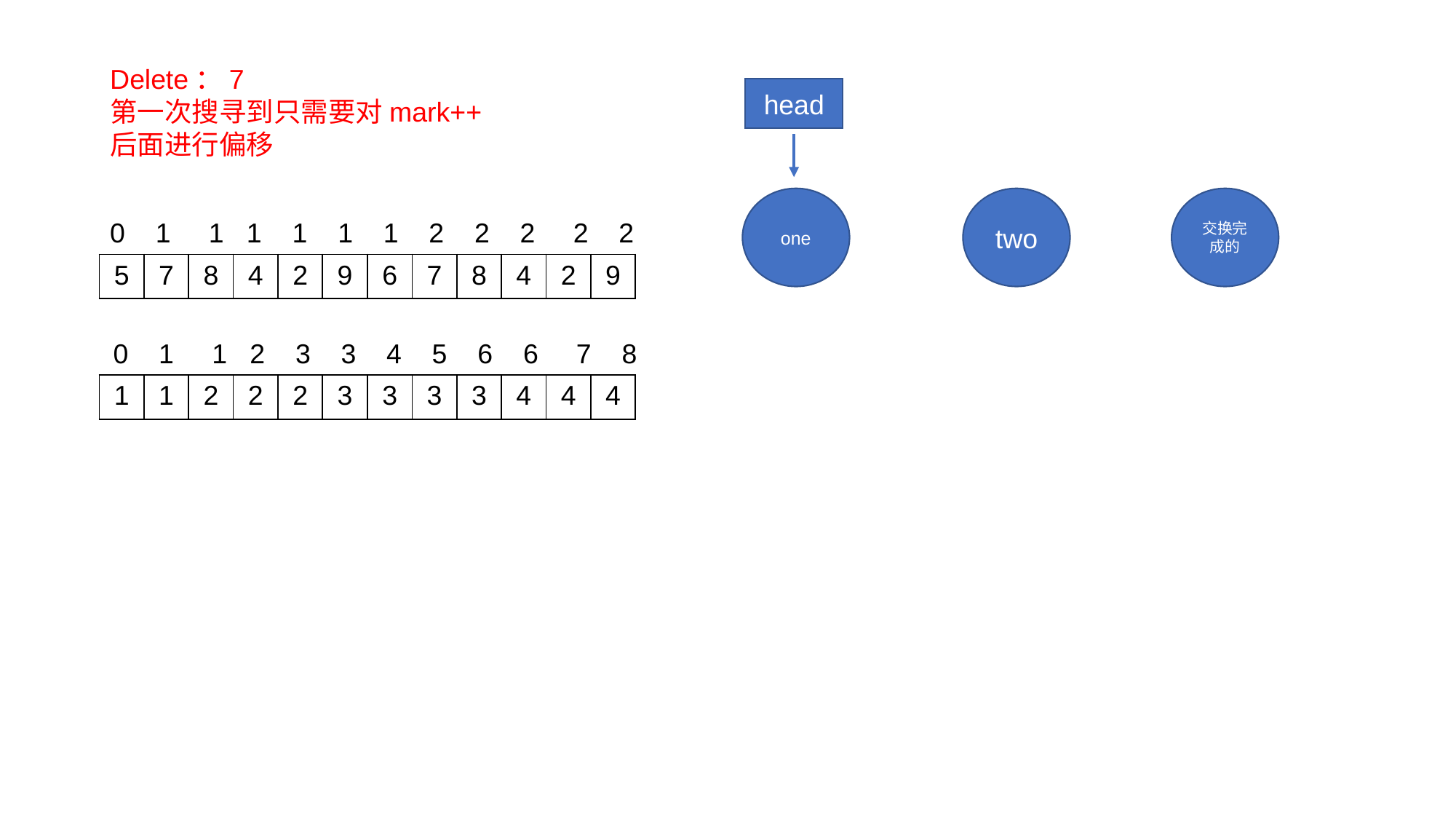

Delete：7
第一次搜寻到只需要对mark++
后面进行偏移
head
#
one
two
交换完成的
0    1     1   1    1    1    1    2    2    2     2    2
| 5 | 7 | 8 | 4 | 2 | 9 |
| --- | --- | --- | --- | --- | --- |
| 6 | 7 | 8 | 4 | 2 | 9 |
| --- | --- | --- | --- | --- | --- |
0    1     1   2    3    3    4    5    6    6     7    8
| 1 | 1 | 2 | 2 | 2 | 3 |
| --- | --- | --- | --- | --- | --- |
| 3 | 3 | 3 | 4 | 4 | 4 |
| --- | --- | --- | --- | --- | --- |